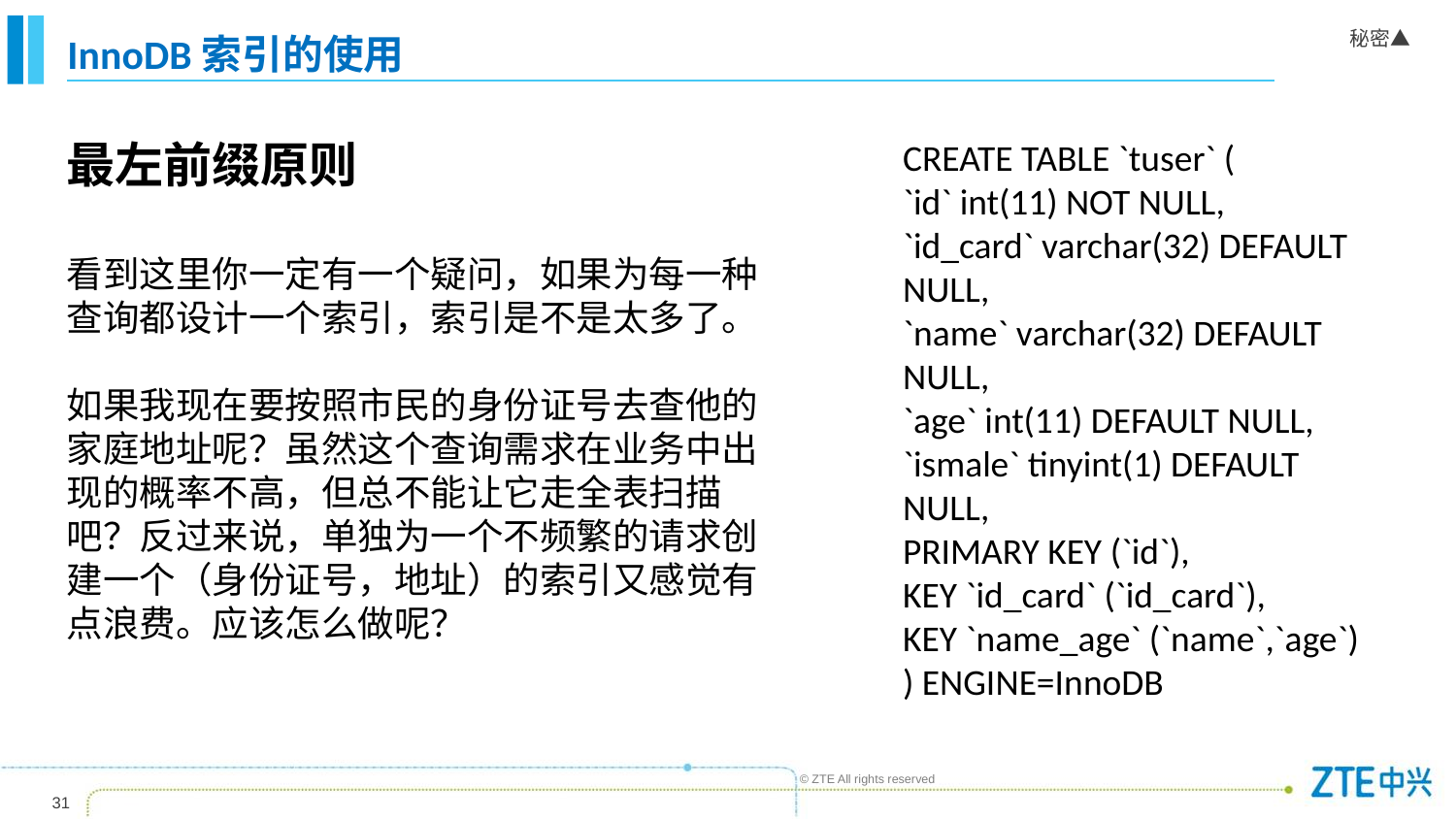

# InnoDB索引的使用
最左前缀原则

看到这里你一定有一个疑问，如果为每一种查询都设计一个索引，索引是不是太多了。

如果我现在要按照市民的身份证号去查他的家庭地址呢？虽然这个查询需求在业务中出现的概率不高，但总不能让它走全表扫描吧？反过来说，单独为一个不频繁的请求创建一个（身份证号，地址）的索引又感觉有点浪费。应该怎么做呢？
CREATE TABLE `tuser` (
`id` int(11) NOT NULL,
`id_card` varchar(32) DEFAULT NULL,
`name` varchar(32) DEFAULT NULL,
`age` int(11) DEFAULT NULL,
`ismale` tinyint(1) DEFAULT NULL,
PRIMARY KEY (`id`),
KEY `id_card` (`id_card`),
KEY `name_age` (`name`,`age`)
) ENGINE=InnoDB